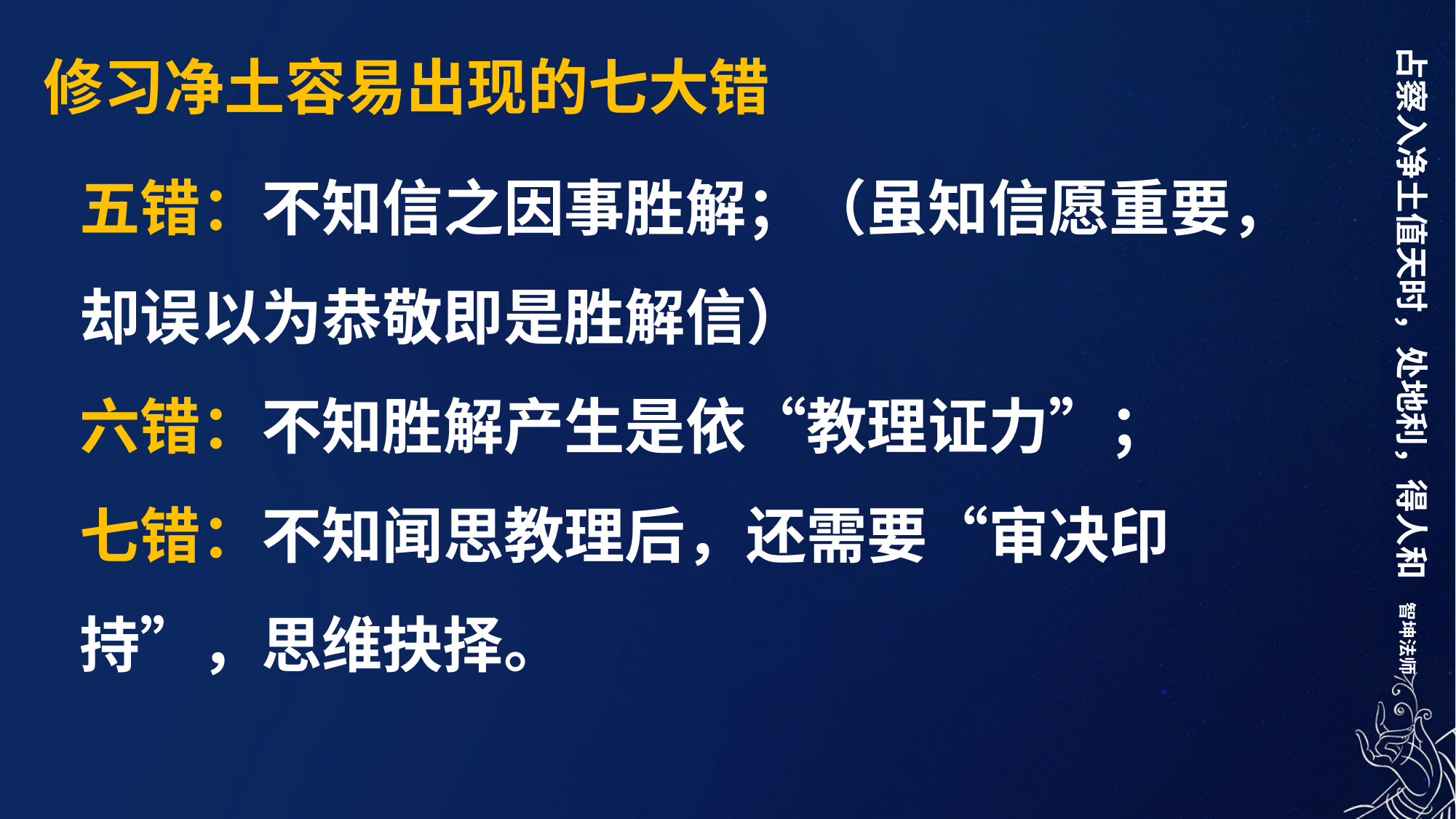

修习净土容易出现的七大错
五错：不知信之因事胜解；（虽知信愿重要，却误以为恭敬即是胜解信）
六错：不知胜解产生是依“教理证力”；
七错：不知闻思教理后，还需要“审决印持”，思维抉择。